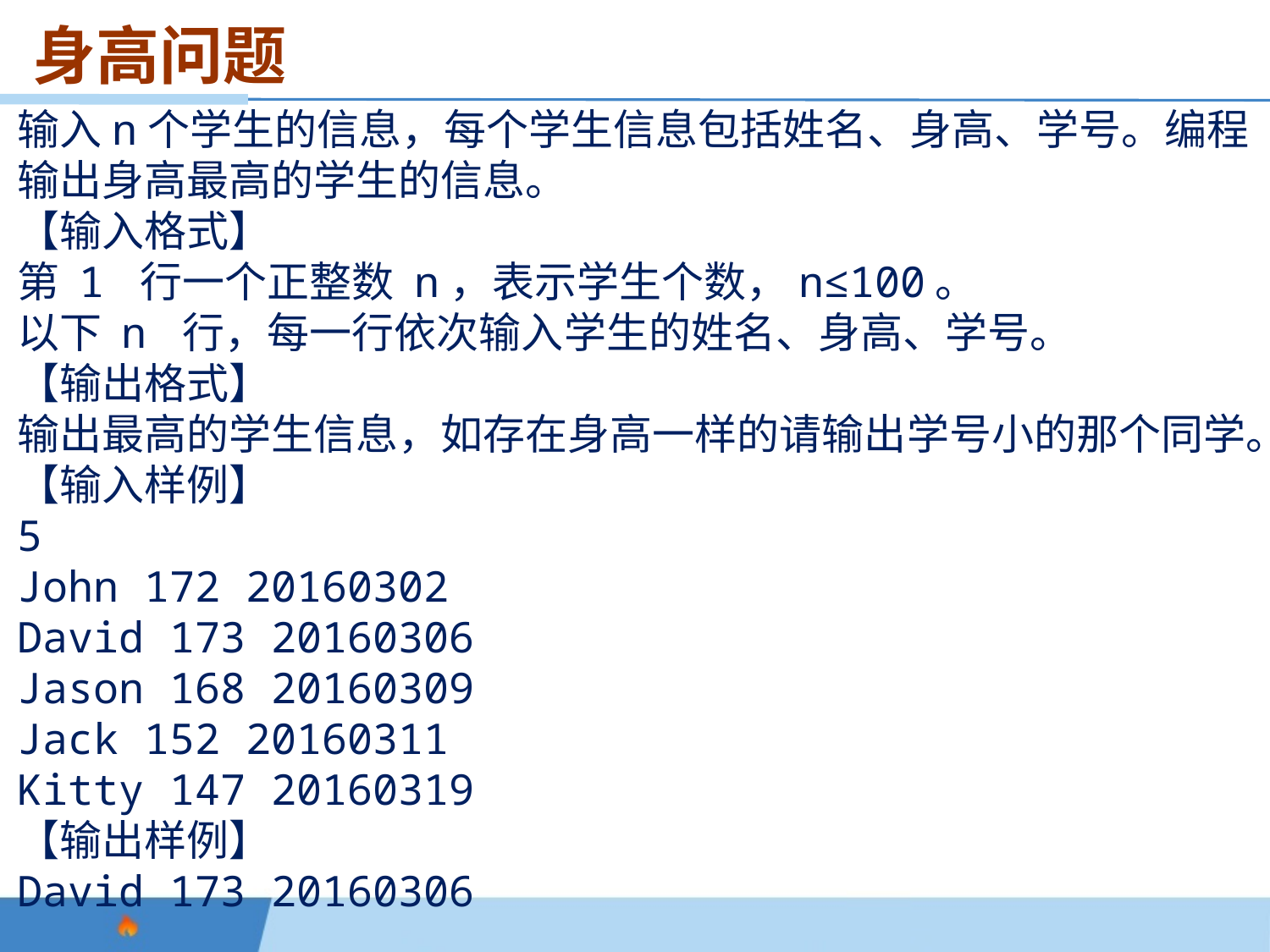

身高问题
输入n个学生的信息，每个学生信息包括姓名、身高、学号。编程输出身高最高的学生的信息。
【输入格式】
第 1 行一个正整数 n，表示学生个数，n≤100。
以下 n 行，每一行依次输入学生的姓名、身高、学号。
【输出格式】
输出最高的学生信息，如存在身高一样的请输出学号小的那个同学。
【输入样例】
5
John 172 20160302
David 173 20160306
Jason 168 20160309
Jack 152 20160311
Kitty 147 20160319
【输出样例】
David 173 20160306